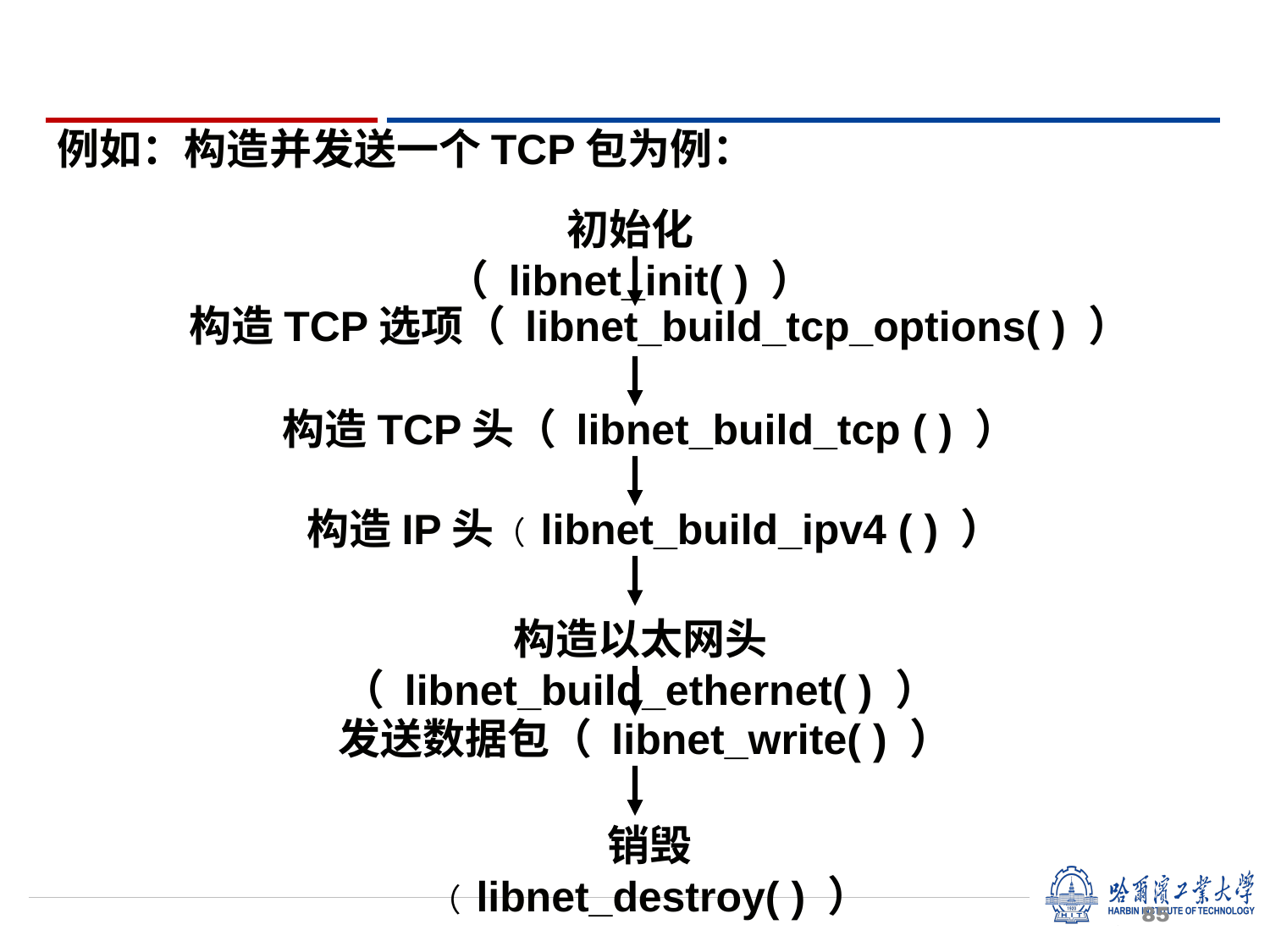

例如：构造并发送一个TCP包为例：
初始化（ libnet_init( ) ）

构造TCP选项（ libnet_build_tcp_options( ) ）

构造TCP头（ libnet_build_tcp ( ) ）

构造IP头（ libnet_build_ipv4 ( ) ）

构造以太网头（ libnet_build_ethernet( ) ）

发送数据包（ libnet_write( ) ）

销毁（ libnet_destroy( ) ）
85